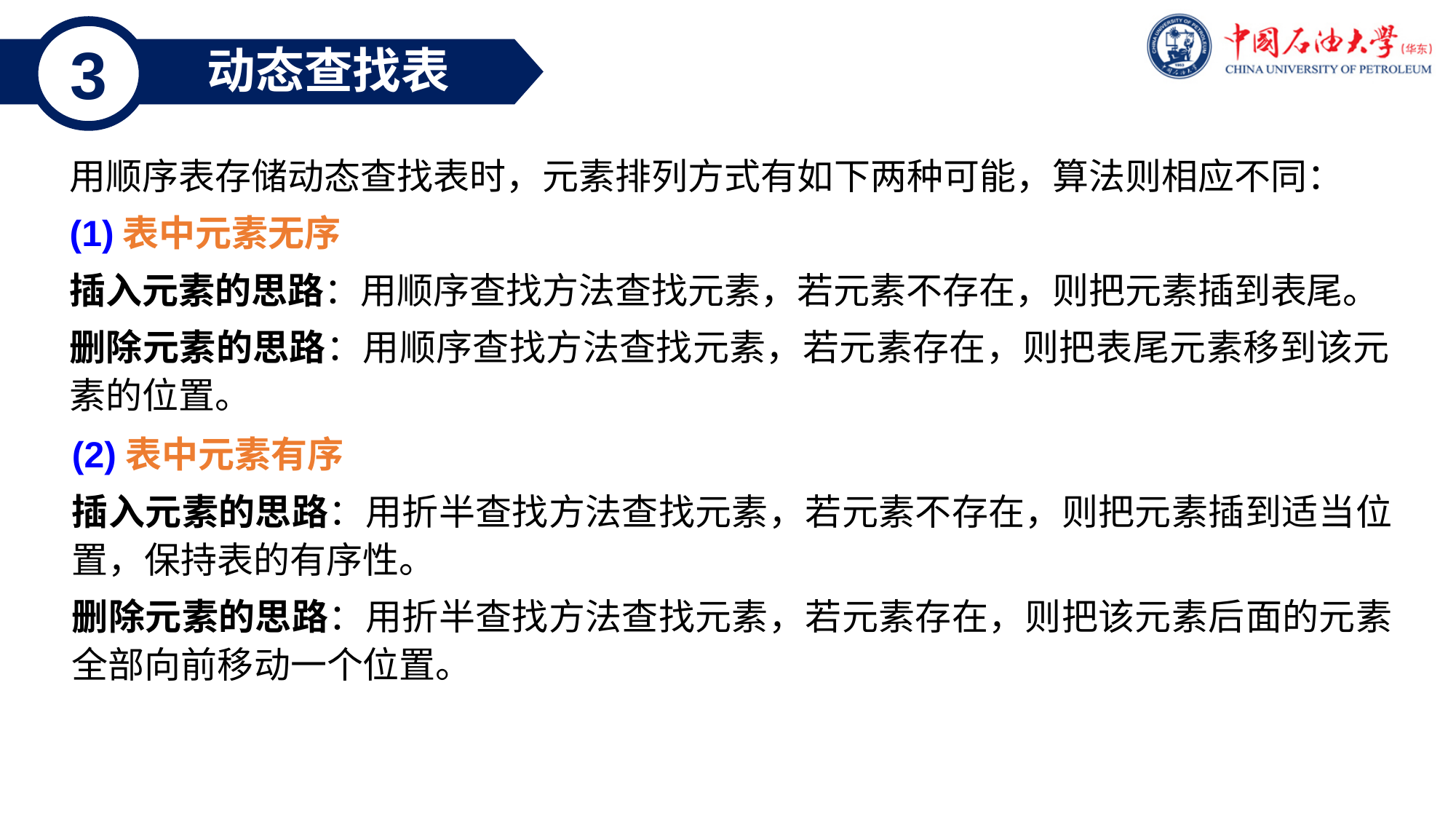

3
 动态查找表
用顺序表存储动态查找表时，元素排列方式有如下两种可能，算法则相应不同：
(1)表中元素无序
插入元素的思路：用顺序查找方法查找元素，若元素不存在，则把元素插到表尾。
删除元素的思路：用顺序查找方法查找元素，若元素存在，则把表尾元素移到该元素的位置。
(2)表中元素有序
插入元素的思路：用折半查找方法查找元素，若元素不存在，则把元素插到适当位置，保持表的有序性。
删除元素的思路：用折半查找方法查找元素，若元素存在，则把该元素后面的元素全部向前移动一个位置。